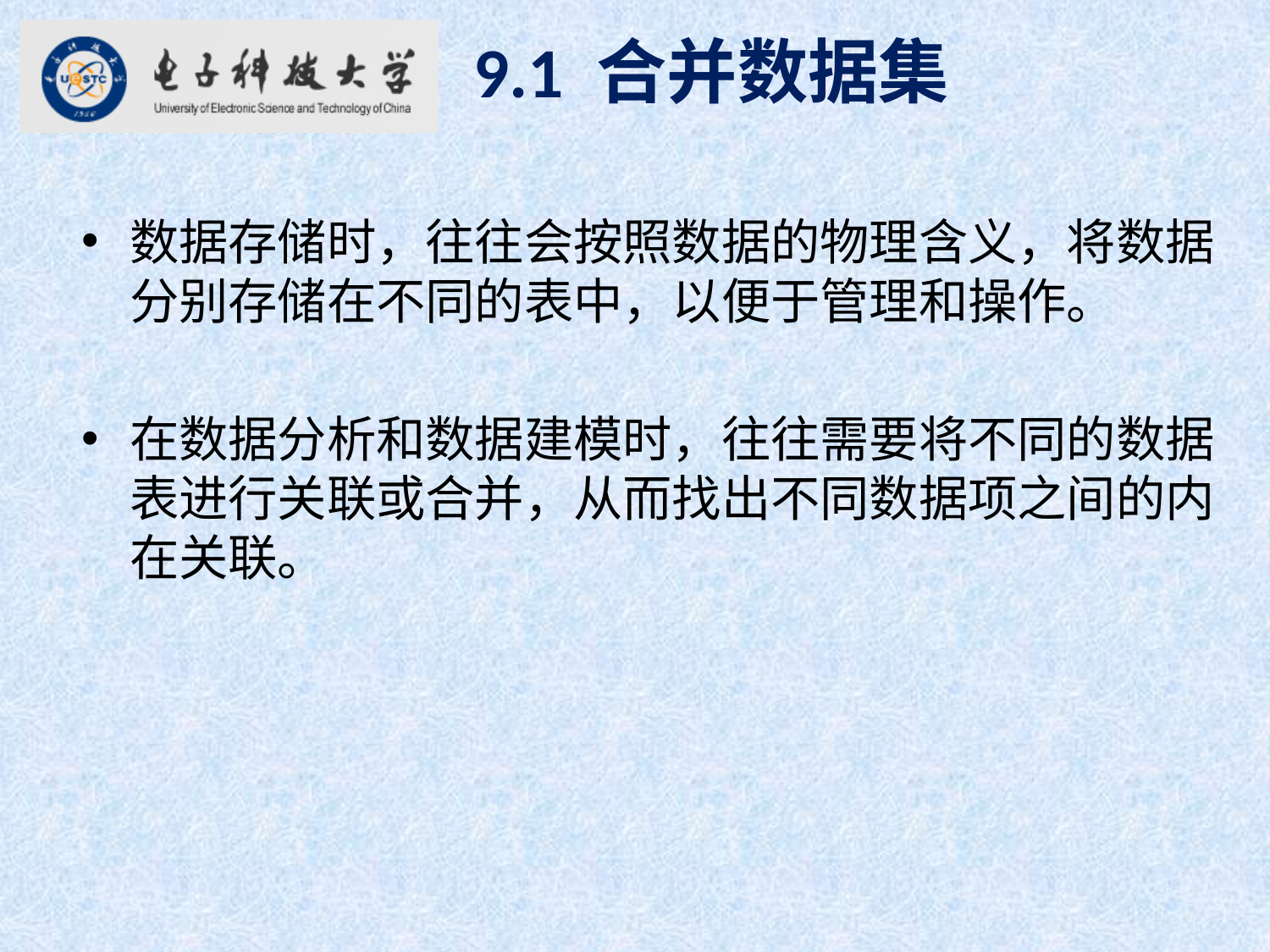

9.1 合并数据集
数据存储时，往往会按照数据的物理含义，将数据分别存储在不同的表中，以便于管理和操作。

在数据分析和数据建模时，往往需要将不同的数据表进行关联或合并，从而找出不同数据项之间的内在关联。